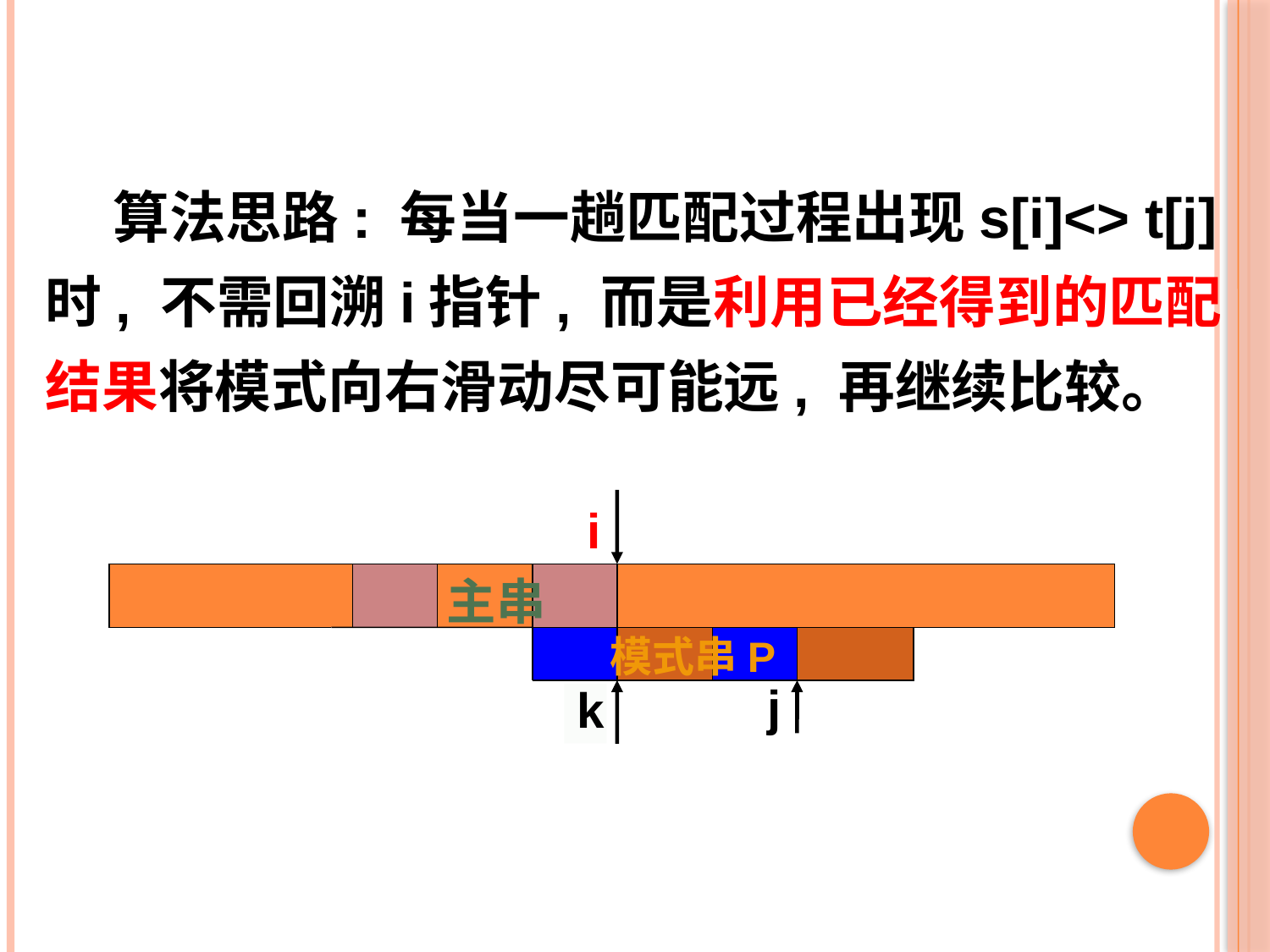

算法思路: 每当一趟匹配过程出现s[i]<> t[j] 时, 不需回溯i指针, 而是利用已经得到的匹配结果将模式向右滑动尽可能远, 再继续比较。

i

j

k
 主串
 模式串P
 模式串P

j

k